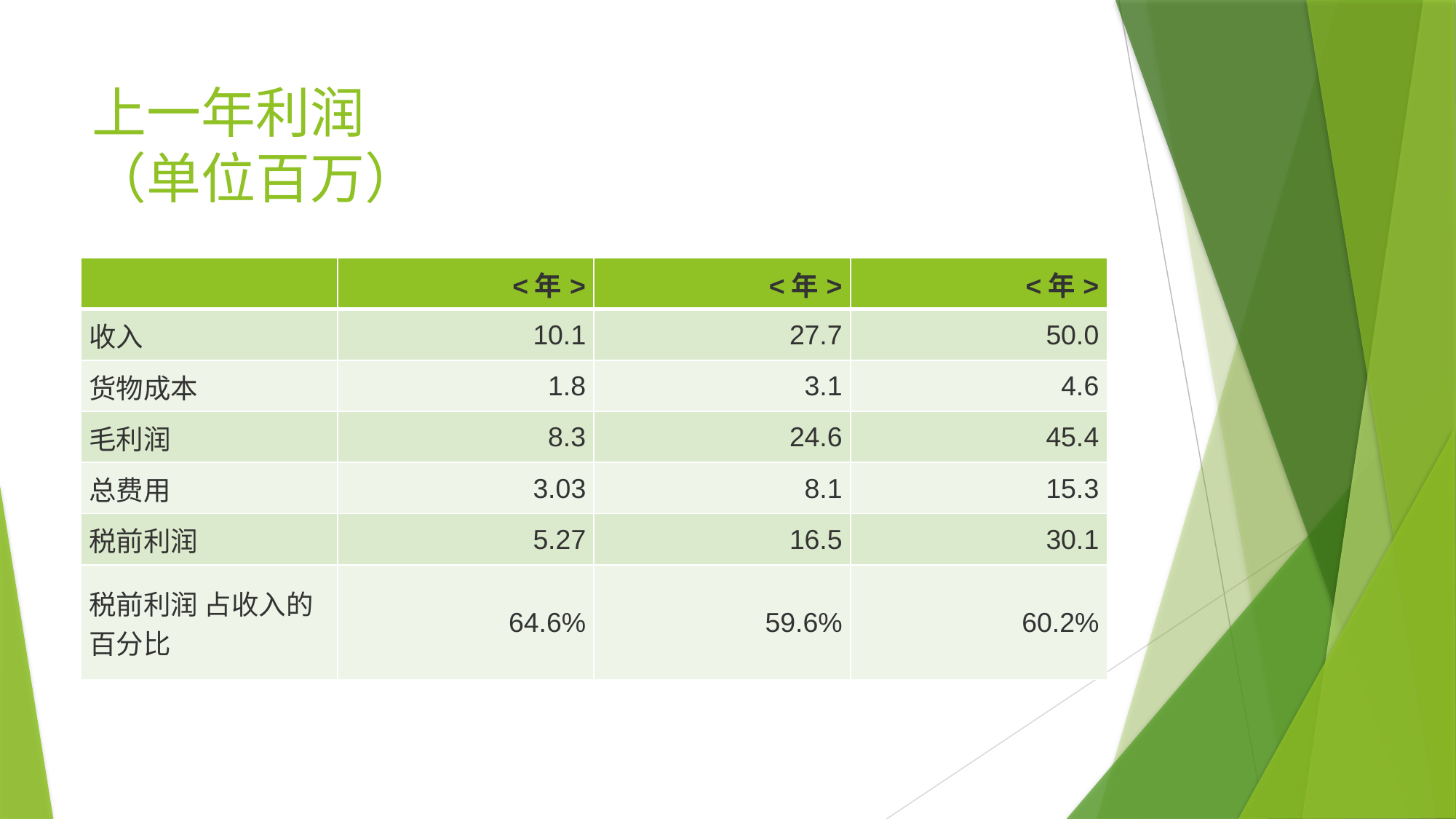

# 上一年利润 （单位百万）
|  | <年> | <年> | <年> |
| --- | --- | --- | --- |
| 收入 | 10.1 | 27.7 | 50.0 |
| 货物成本 | 1.8 | 3.1 | 4.6 |
| 毛利润 | 8.3 | 24.6 | 45.4 |
| 总费用 | 3.03 | 8.1 | 15.3 |
| 税前利润 | 5.27 | 16.5 | 30.1 |
| 税前利润 占收入的百分比 | 64.6% | 59.6% | 60.2% |